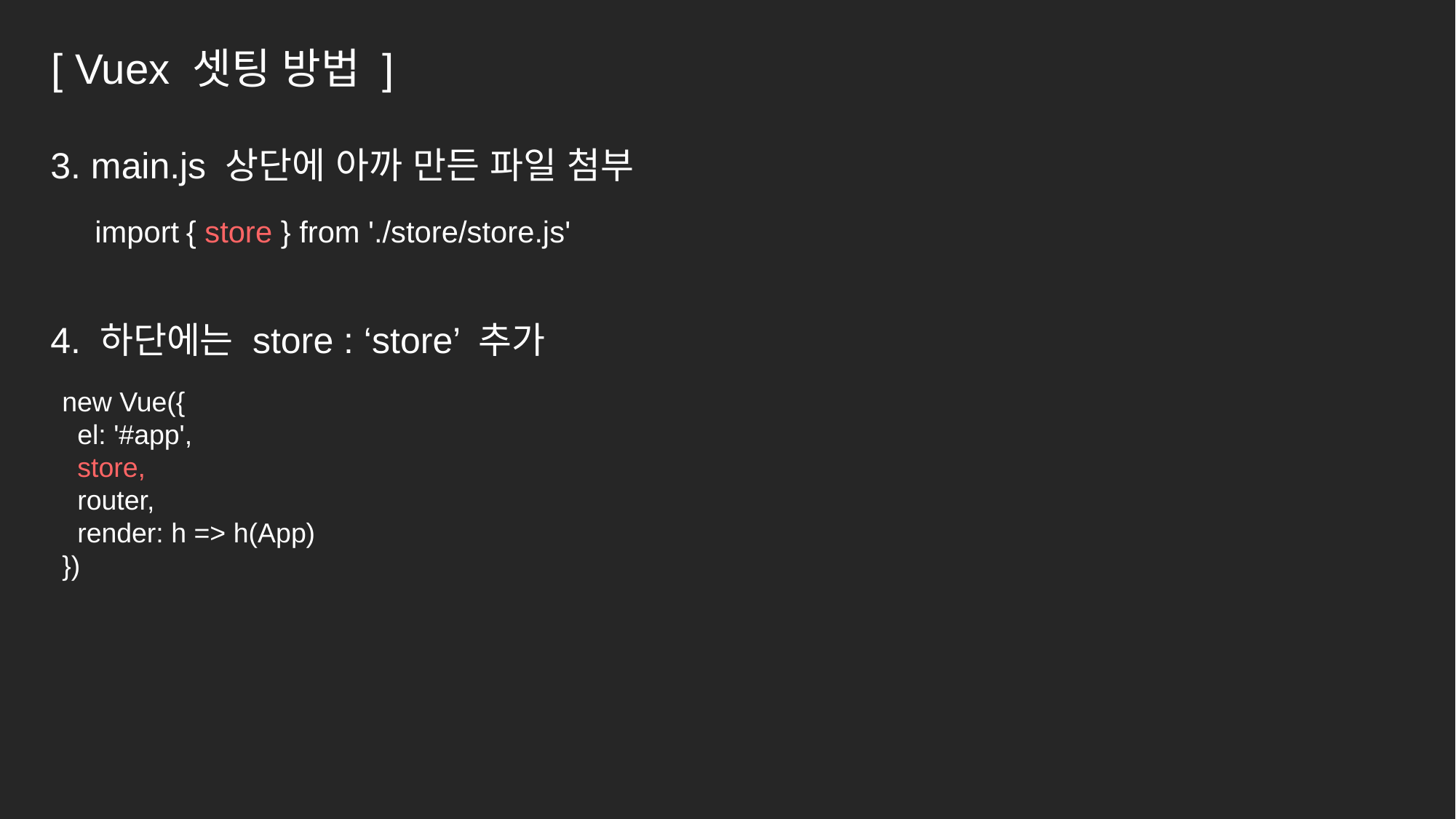

[ Vuex 셋팅 방법 ]
3. main.js 상단에 아까 만든 파일 첨부

4. 하단에는 store : ‘store’ 추가
import { store } from './store/store.js'
new Vue({
  el: '#app',
  store,
  router,
  render: h => h(App)
})